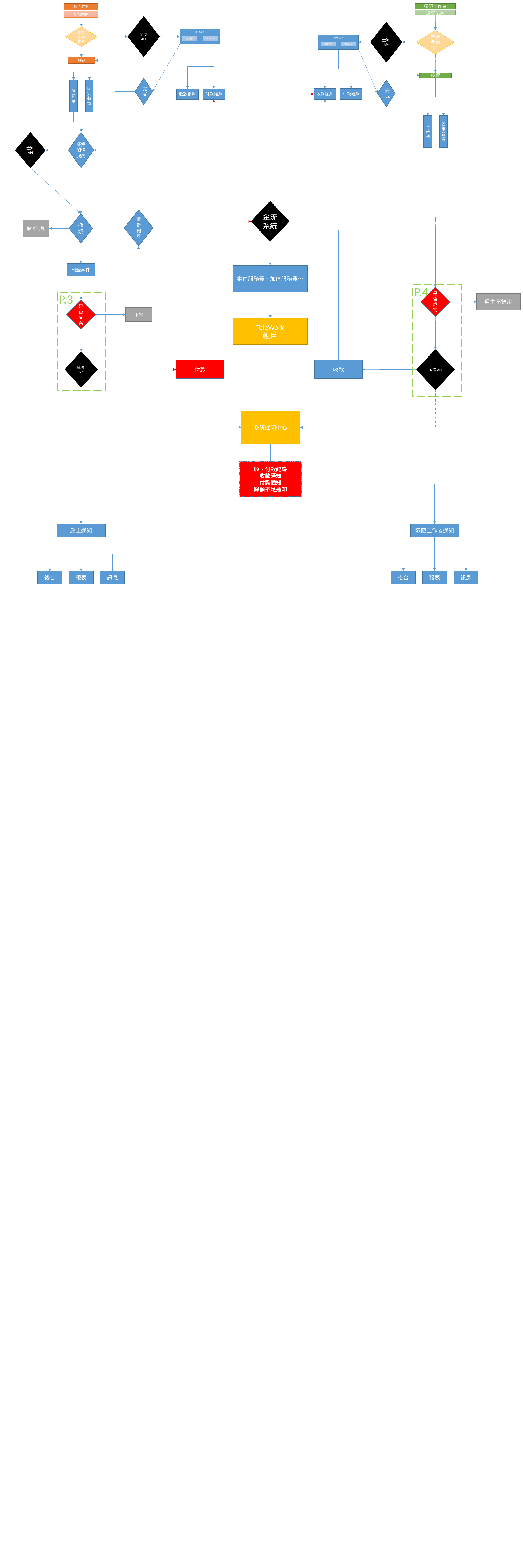

雇主發案
遠距工作者
投標接案
新增案件
金流API
金流API
檢查金融帳戶
新增帳戶
Paypal
歐付寶
檢查金融帳戶
新增帳戶
Paypal
歐付寶
無
有
有
發案
投標
完成
完成
時薪制
固定薪資
收款帳戶
付款帳戶
收款帳戶
付款帳戶
時薪制
固定薪資
選擇加值服務
金流API
是
否
否
金流系統
重新刊登
確認
是
取消刊登
刊登案件
案件服務費、加值服務費…
是否成案
雇主不錄用
是否成案
下架
TeleWork
帳戶
金流API
金流API
付款
收款
系統通知中心
收、付款紀錄
收款通知
付款通知
餘額不足通知
遠距工作者通知
後台
報表
訊息
雇主通知
後台
報表
訊息
P.4

P.3